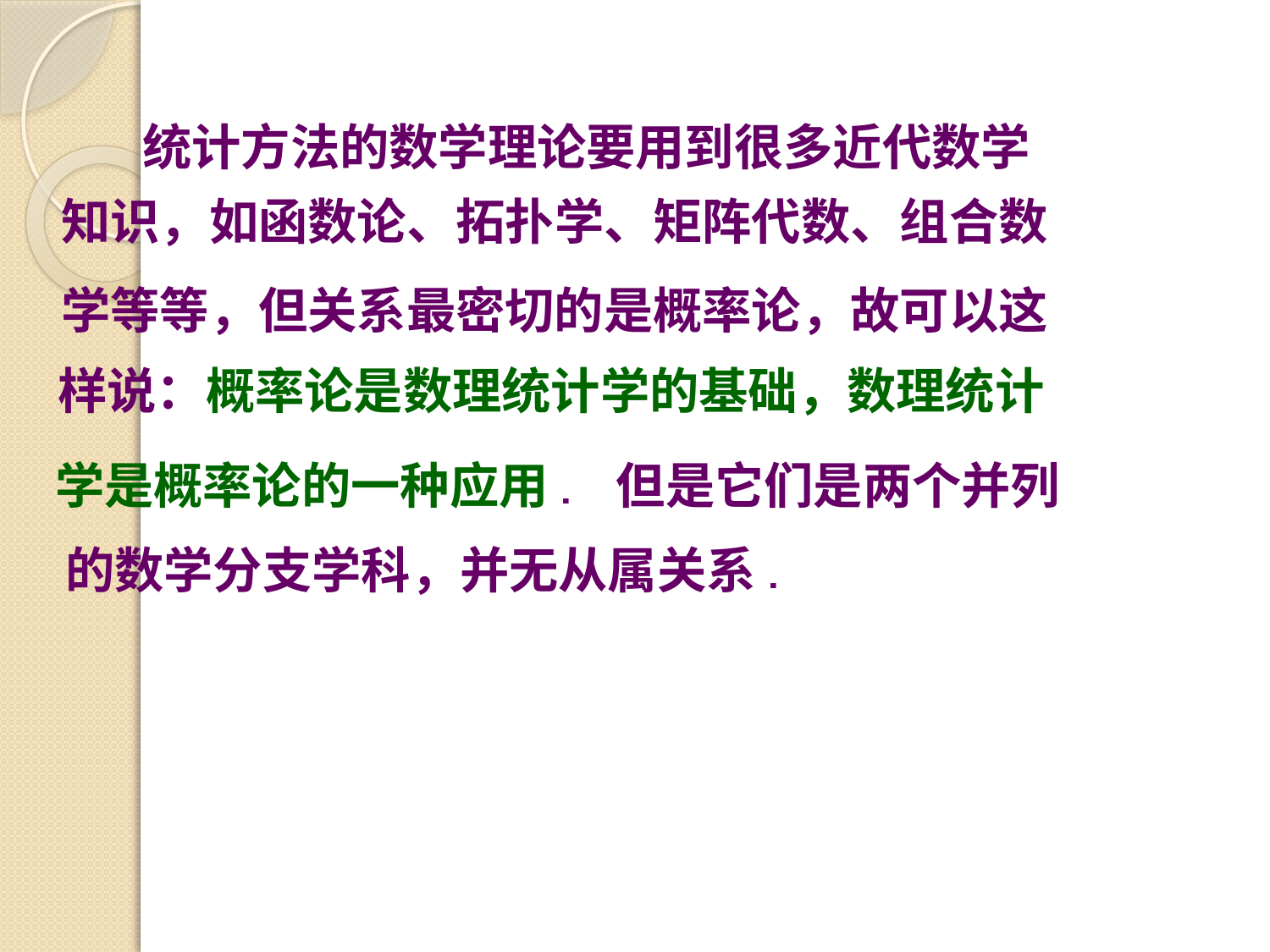

统计方法的数学理论要用到很多近代数学
知识，如函数论、拓扑学、矩阵代数、组合数
学等等，但关系最密切的是概率论，故可以这
样说：概率论是数理统计学的基础，数理统计
学是概率论的一种应用.  但是它们是两个并列
的数学分支学科，并无从属关系.